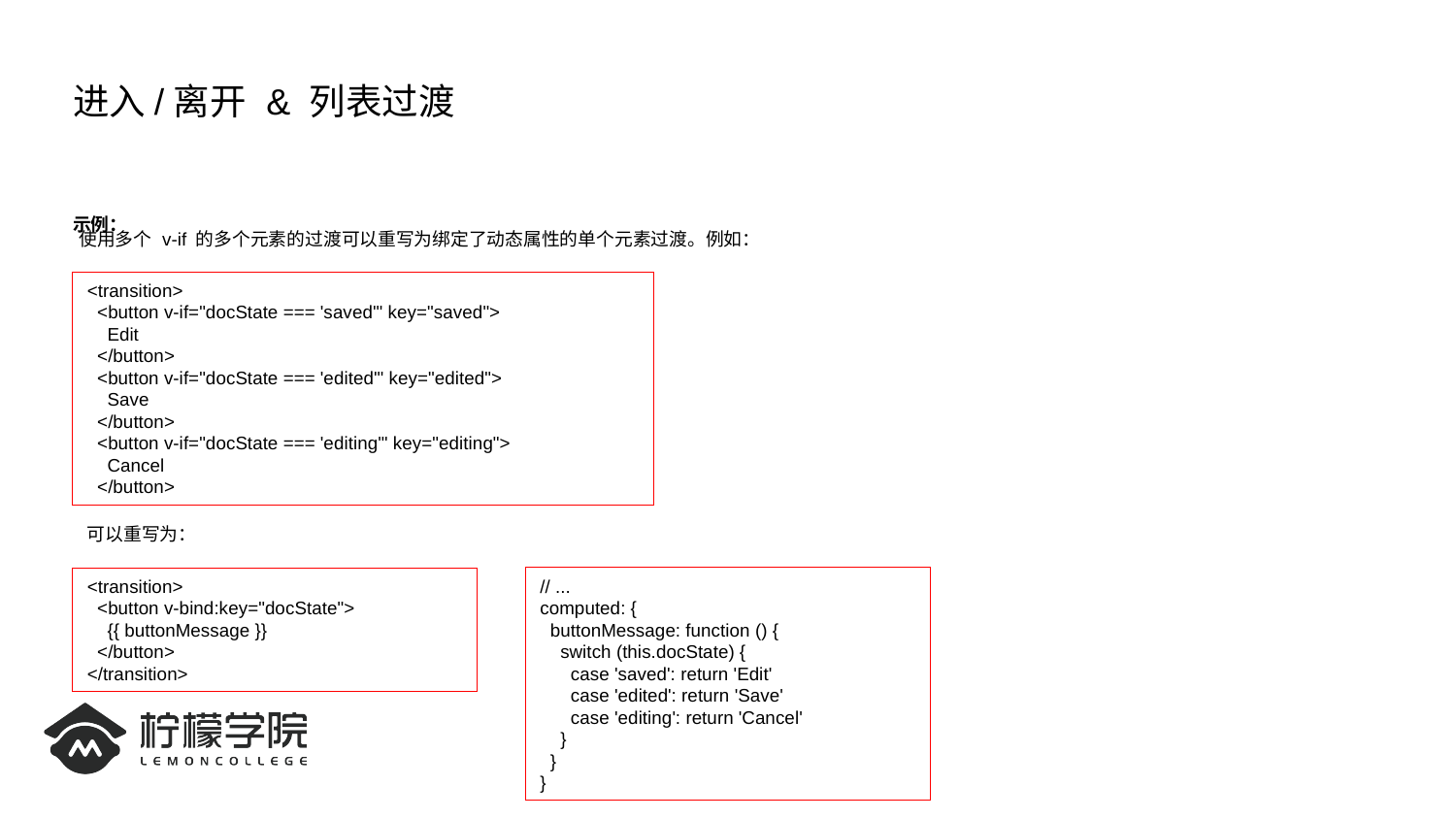

# 进入/离开 & 列表过渡
示例：
使用多个 v-if 的多个元素的过渡可以重写为绑定了动态属性的单个元素过渡。例如：
<transition>
  <button v-if="docState === 'saved'" key="saved">
    Edit
  </button>
  <button v-if="docState === 'edited'" key="edited">
    Save
  </button>
  <button v-if="docState === 'editing'" key="editing">
    Cancel
  </button>
可以重写为：
<transition>
  <button v-bind:key="docState">
    {{ buttonMessage }}
  </button>
</transition>
// ...
computed: {
  buttonMessage: function () {
    switch (this.docState) {
      case 'saved': return 'Edit'
      case 'edited': return 'Save'
      case 'editing': return 'Cancel'
    }
  }
}